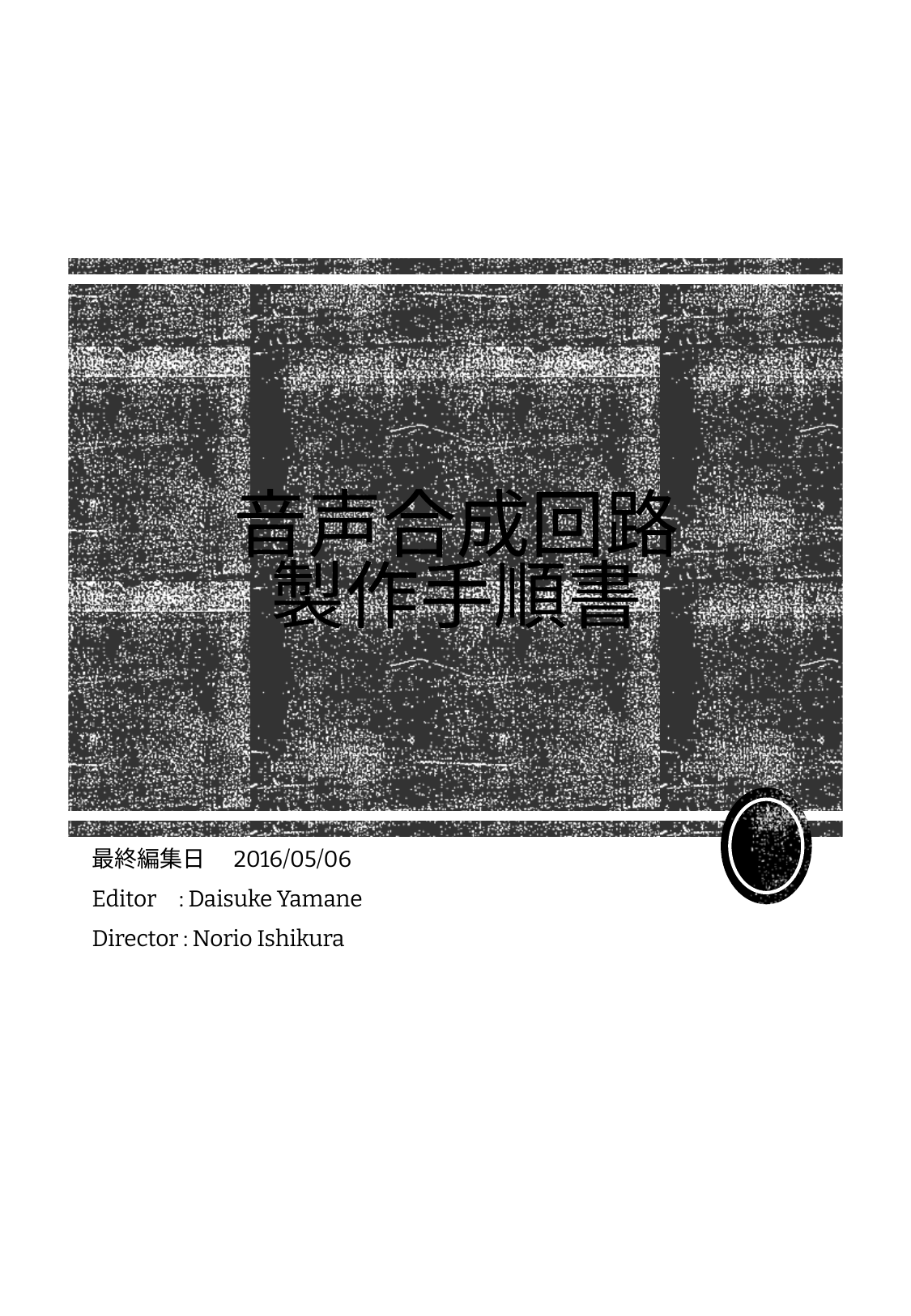

# 音声合成回路 製作手順書
最終編集日　2016/05/06
Editor     : Daisuke Yamane
Director : Norio Ishikura